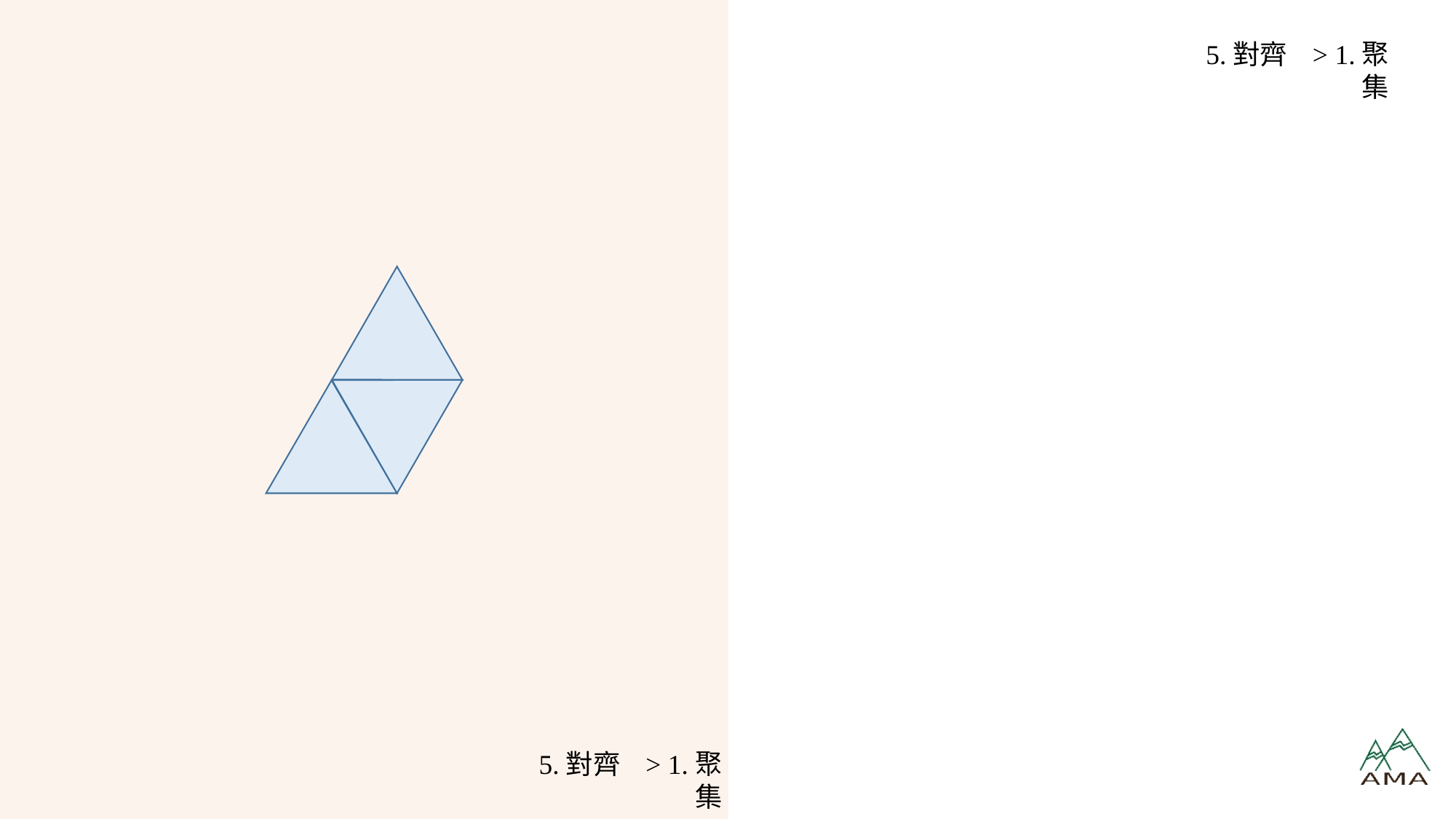

#
5.對齊   > 1.聚集

5.對齊   > 1.聚集